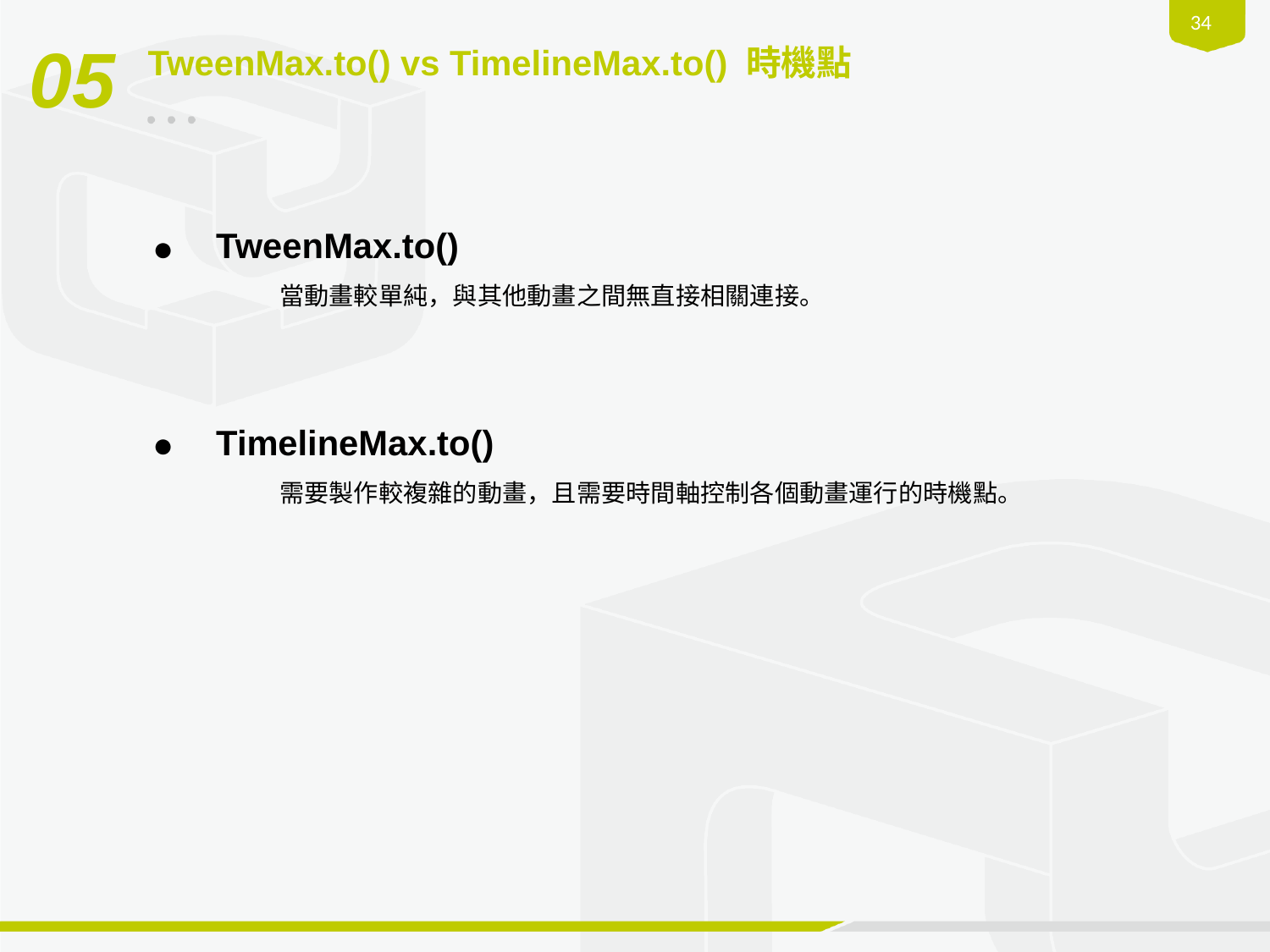

34
05
TweenMax.to() vs TimelineMax.to() 時機點
TweenMax.to()
	當動畫較單純，與其他動畫之間無直接相關連接。

TimelineMax.to()
	需要製作較複雜的動畫，且需要時間軸控制各個動畫運行的時機點。